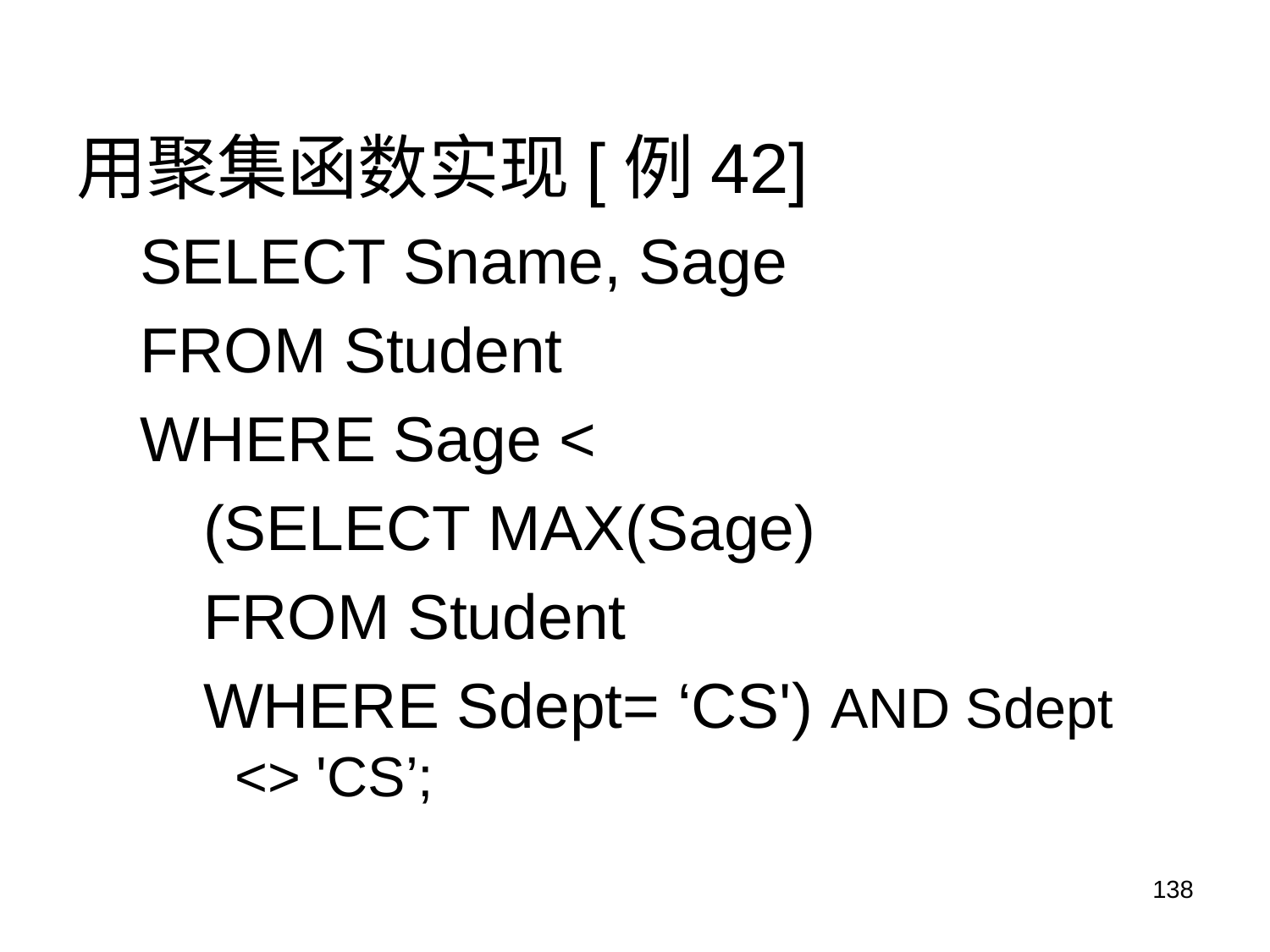

用聚集函数实现[例42]
SELECT Sname, Sage
FROM Student
WHERE Sage <
(SELECT MAX(Sage)
FROM Student
WHERE Sdept= ‘CS') AND Sdept <> 'CS’;
138